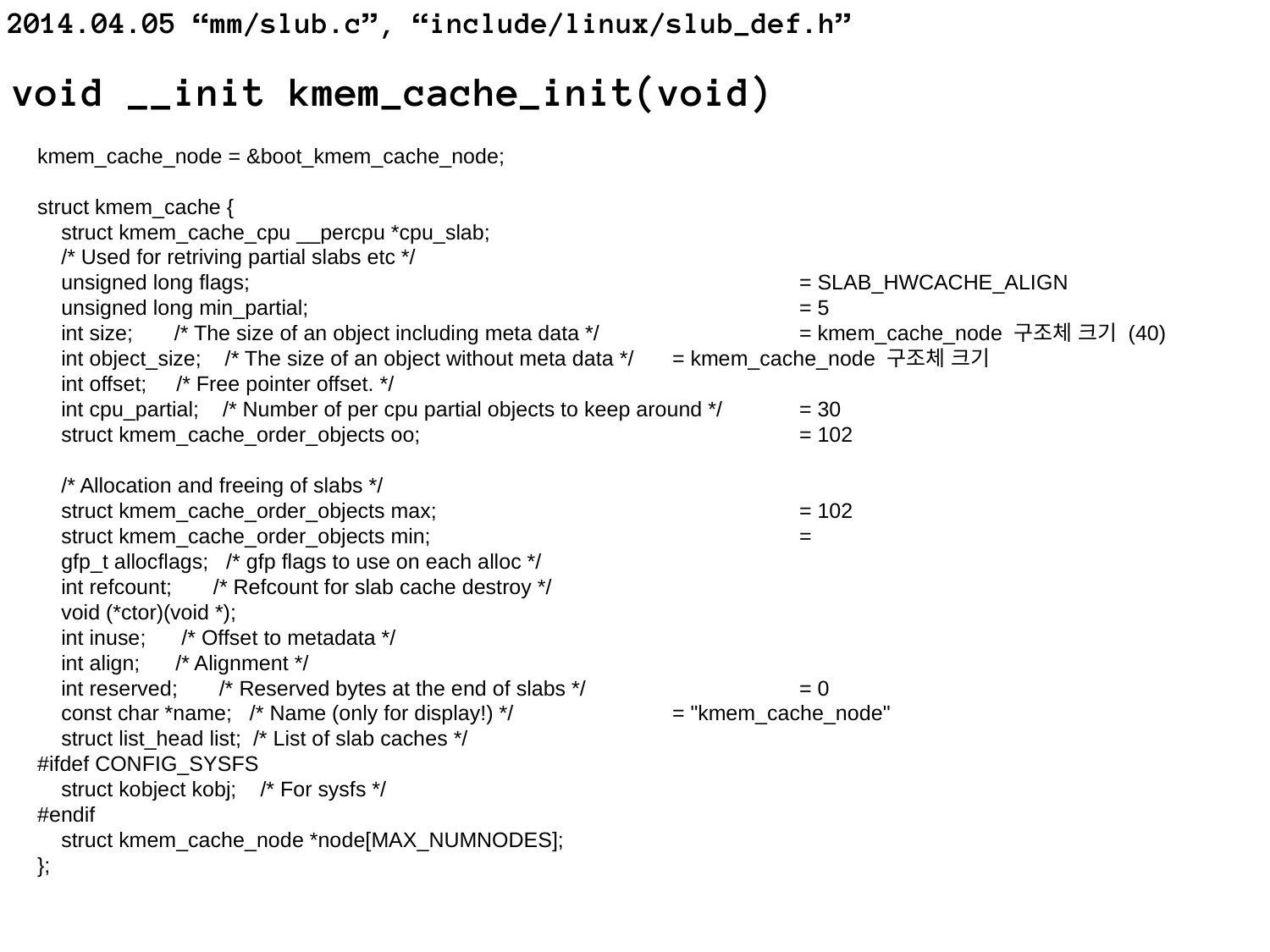

# 2014.04.05 “mm/slub.c”, “include/linux/slub_def.h”
void __init kmem_cache_init(void)
kmem_cache_node = &boot_kmem_cache_node;

struct kmem_cache {
    struct kmem_cache_cpu __percpu *cpu_slab;
    /* Used for retriving partial slabs etc */
    unsigned long flags;					= SLAB_HWCACHE_ALIGN
    unsigned long min_partial;				= 5
    int size;       /* The size of an object including meta data */		= kmem_cache_node 구조체 크기 (40)
    int object_size;    /* The size of an object without meta data */	= kmem_cache_node 구조체 크기
    int offset;     /* Free pointer offset. */
    int cpu_partial;    /* Number of per cpu partial objects to keep around */	= 30
    struct kmem_cache_order_objects oo;			= 102

    /* Allocation and freeing of slabs */
    struct kmem_cache_order_objects max;			= 102
    struct kmem_cache_order_objects min;			=
    gfp_t allocflags;   /* gfp flags to use on each alloc */
    int refcount;       /* Refcount for slab cache destroy */
    void (*ctor)(void *);
    int inuse;      /* Offset to metadata */
    int align;      /* Alignment */
    int reserved;       /* Reserved bytes at the end of slabs */		= 0
    const char *name;   /* Name (only for display!) */		= "kmem_cache_node"
    struct list_head list;  /* List of slab caches */
#ifdef CONFIG_SYSFS
    struct kobject kobj;    /* For sysfs */
#endif
    struct kmem_cache_node *node[MAX_NUMNODES];
};